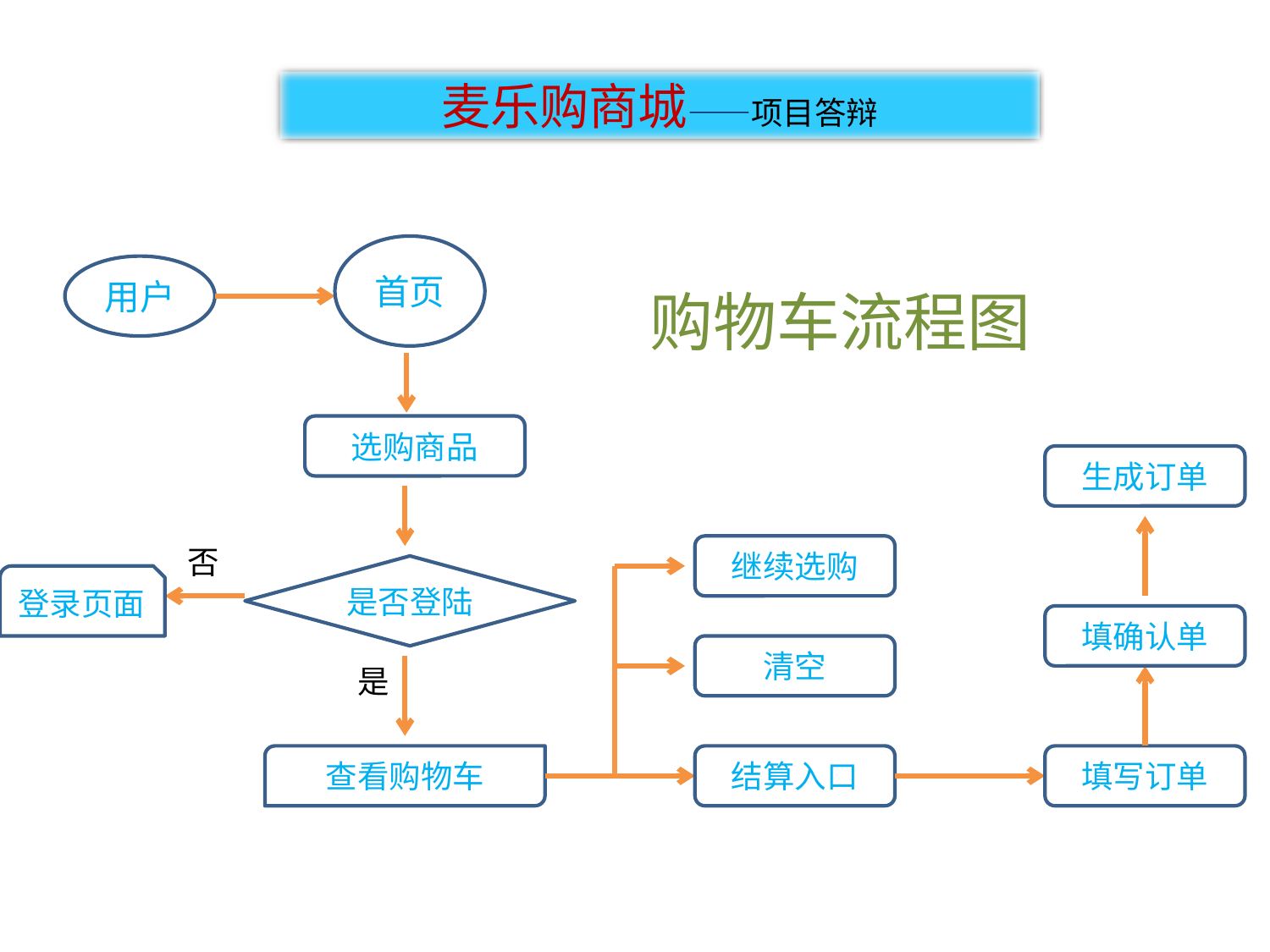

麦乐购商城——项目答辩
首页
用户
购物车流程图
选购商品
生成订单
否
继续选购
是否登陆
登录页面
填确认单
清空
是
查看购物车
结算入口
填写订单